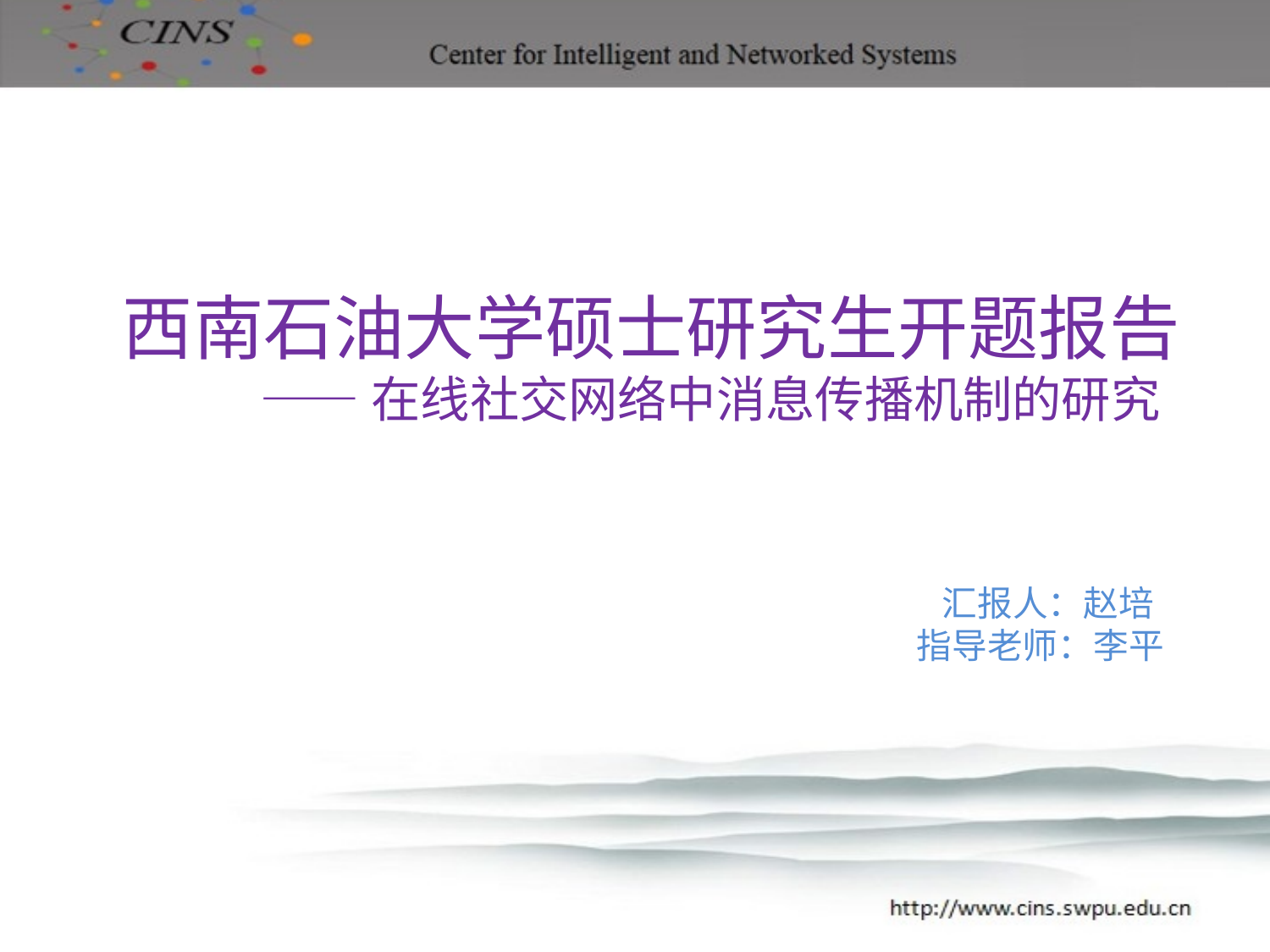

西南石油大学硕士研究生开题报告
	 ——在线社交网络中消息传播机制的研究
汇报人：赵培
指导老师：李平